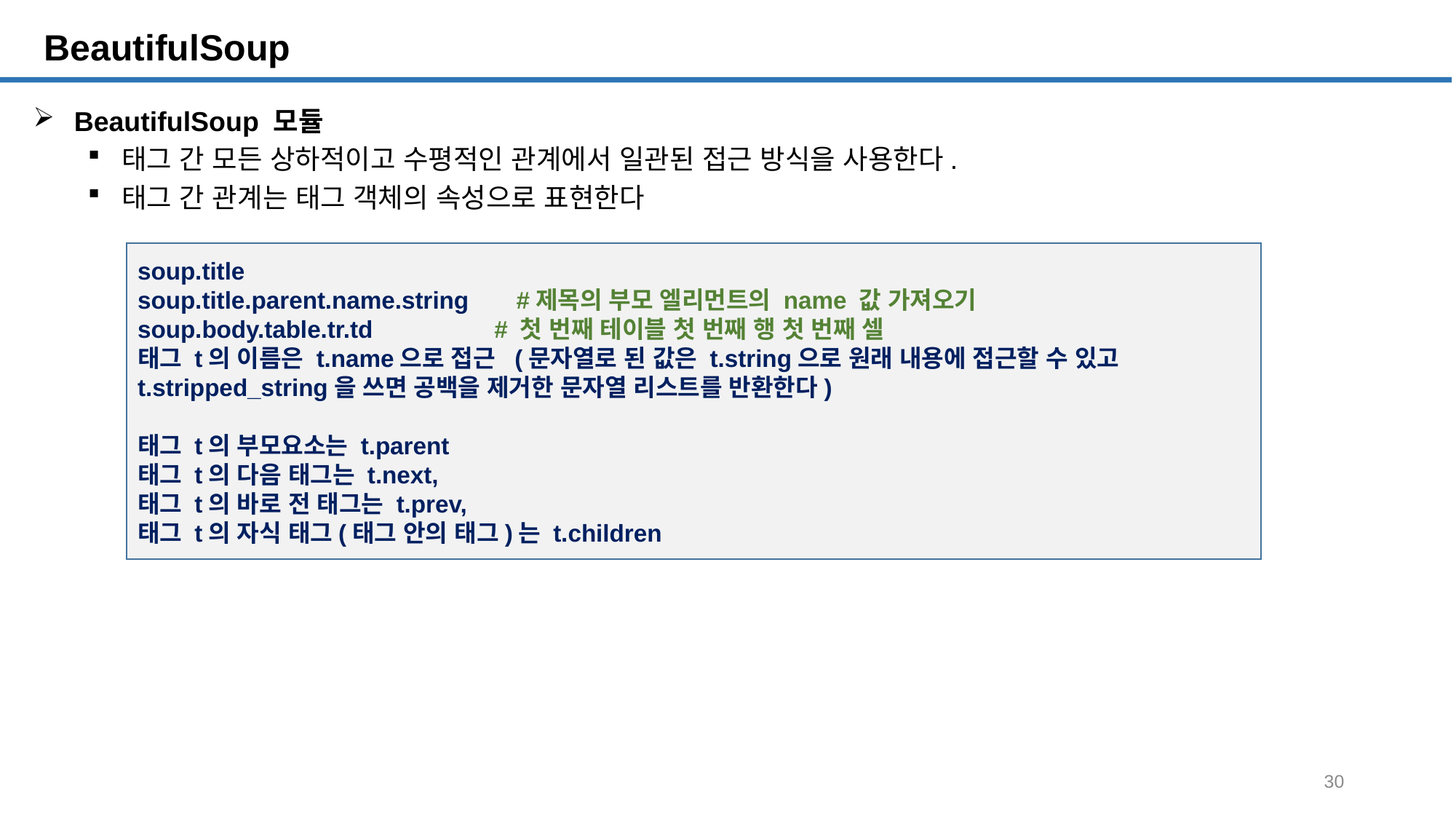

SQL 튜닝 개요
# BeautifulSoup

BeautifulSoup 모듈
태그 간 모든 상하적이고 수평적인 관계에서 일관된 접근 방식을 사용한다.
태그 간 관계는 태그 객체의 속성으로 표현한다
soup.title
soup.title.parent.name.string       #제목의 부모 엘리먼트의 name 값 가져오기
soup.body.table.tr.td                  # 첫 번째 테이블 첫 번째 행 첫 번째 셀
태그 t의 이름은 t.name으로 접근  (문자열로 된 값은 t.string으로 원래 내용에 접근할 수 있고 t.stripped_string을 쓰면 공백을 제거한 문자열 리스트를 반환한다)

태그 t의 부모요소는 t.parent
태그 t의 다음 태그는 t.next,
태그 t의 바로 전 태그는 t.prev,
태그 t의 자식 태그(태그 안의 태그)는 t.children
30